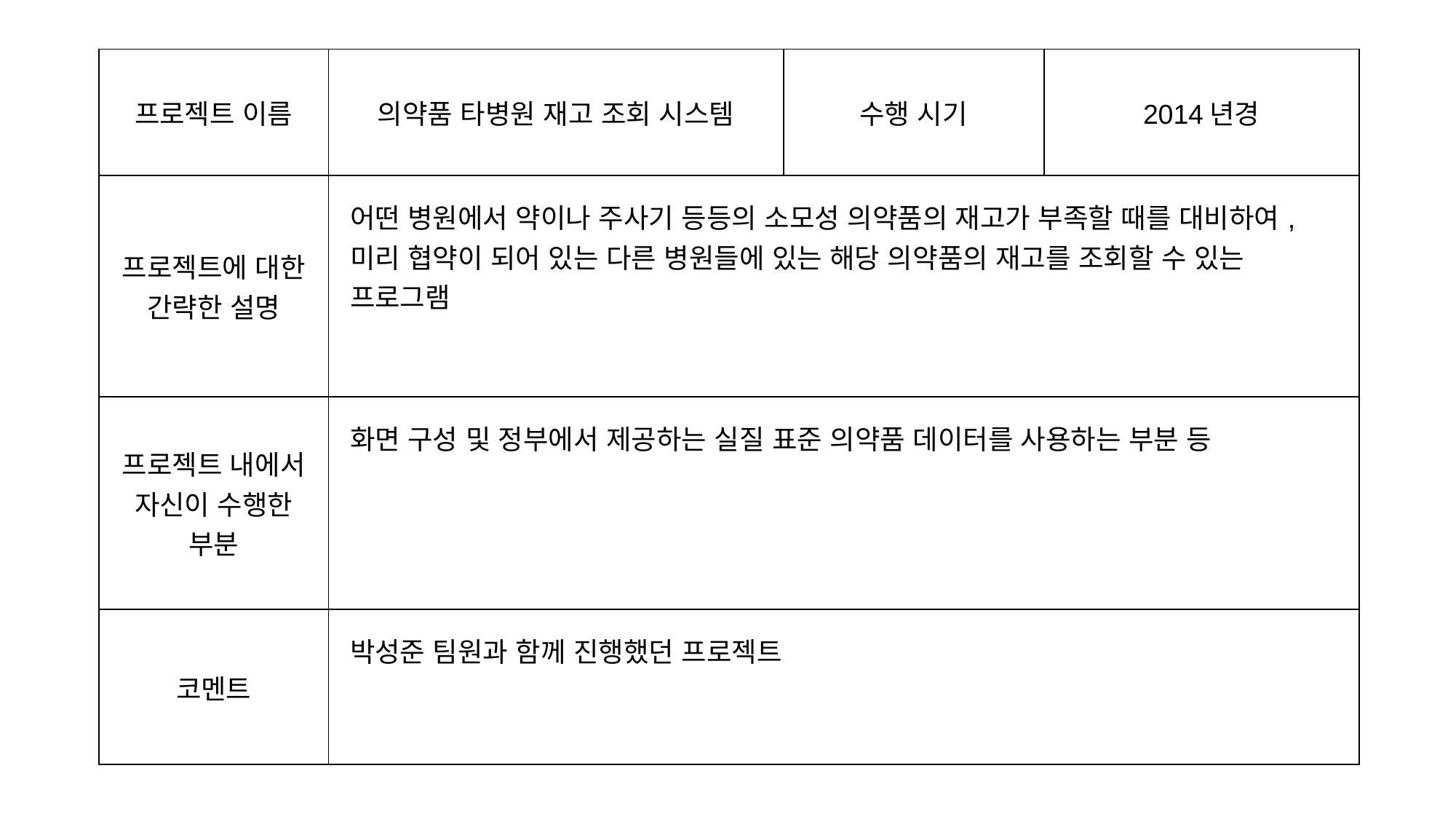

| 프로젝트 이름 | 의약품 타병원 재고 조회 시스템 | 수행 시기 | 2014년경 |
| --- | --- | --- | --- |
| 프로젝트에 대한 간략한 설명 | 어떤 병원에서 약이나 주사기 등등의 소모성 의약품의 재고가 부족할 때를 대비하여, 미리 협약이 되어 있는 다른 병원들에 있는 해당 의약품의 재고를 조회할 수 있는 프로그램 |  |  |
| 프로젝트 내에서 자신이 수행한 부분 | 화면 구성 및 정부에서 제공하는 실질 표준 의약품 데이터를 사용하는 부분 등 |  |  |
| 코멘트 | 박성준 팀원과 함께 진행했던 프로젝트 |  |  |